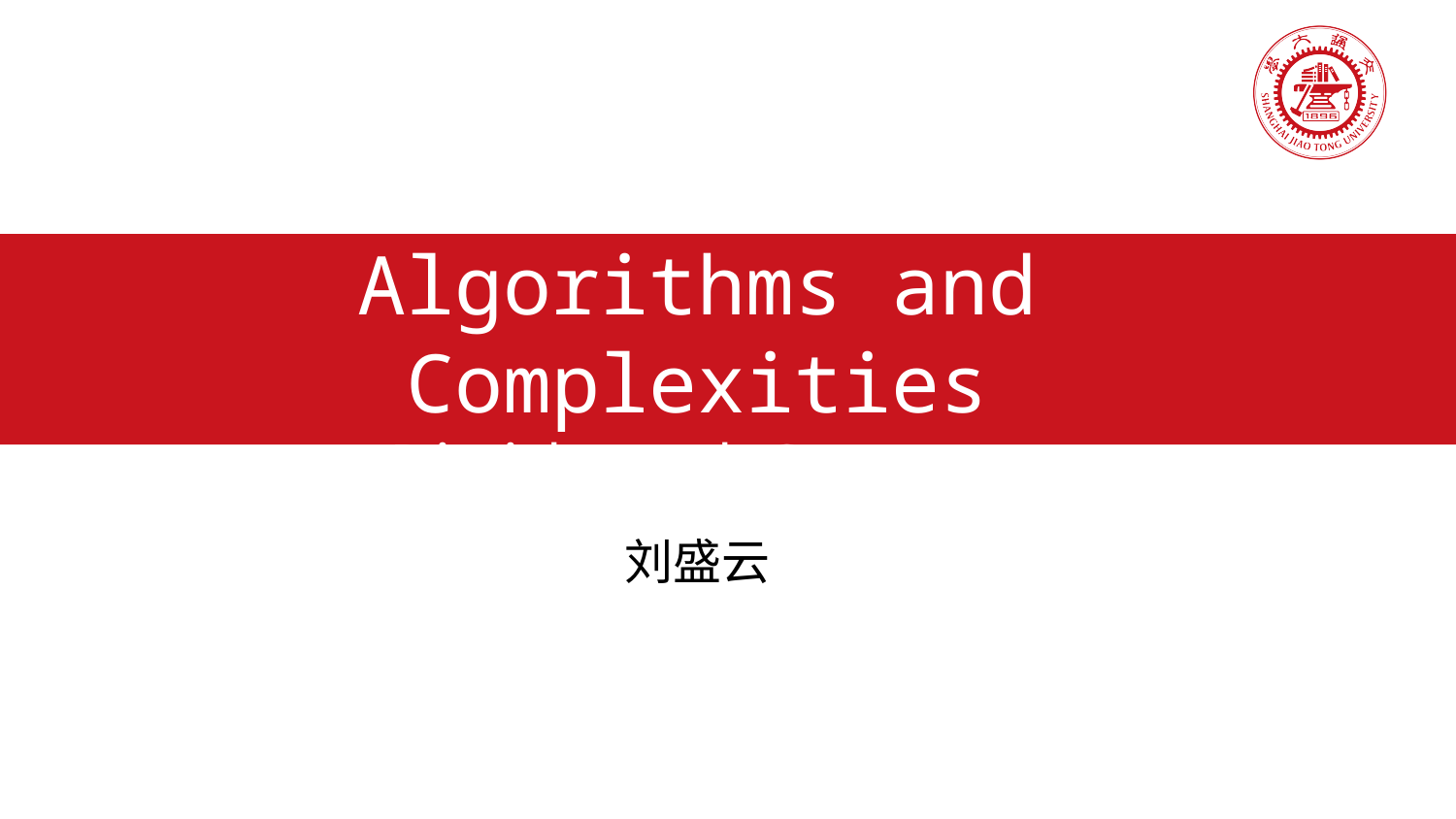

# Algorithms and Complexities Divide and Conquer
刘盛云